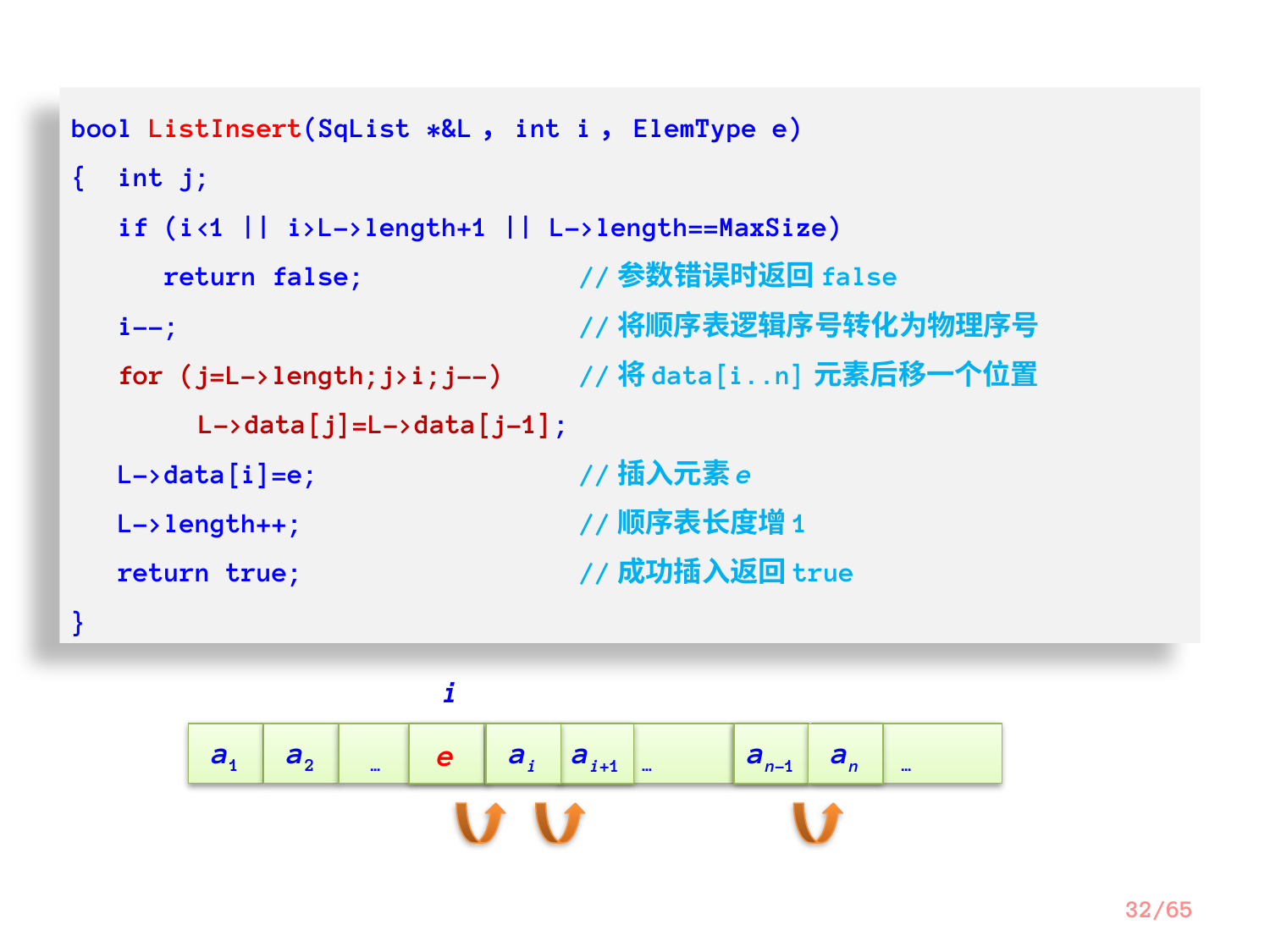

bool ListInsert(SqList *&L，int i，ElemType e)
{  int j;
   if (i<1 || i>L->length+1 || L->length==MaxSize)
      return false;		//参数错误时返回false
   i--;				//将顺序表逻辑序号转化为物理序号
   for (j=L->length;j>i;j--)	//将data[i..n]元素后移一个位置
	L->data[j]=L->data[j-1];
   L->data[i]=e;			//插入元素e
   L->length++;			//顺序表长度增1
   return true;			//成功插入返回true
}
i
a1
a2
…
ai
ai+1
…
an
…
e
ai
ai+1
an-1
an

32/65